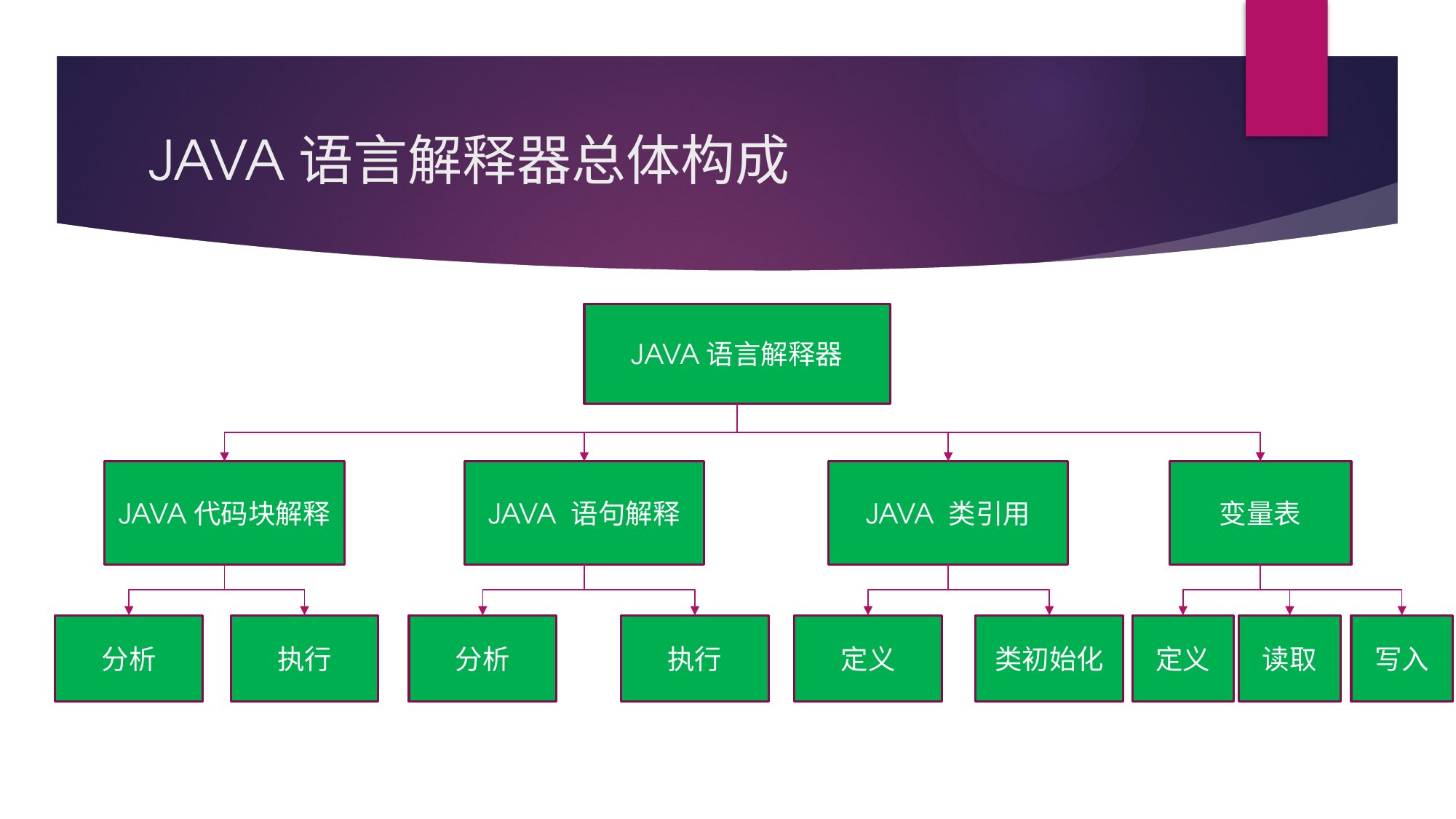

# JAVA语言解释器总体构成
JAVA语言解释器
JAVA代码块解释
JAVA 语句解释
JAVA 类引用
变量表
定义
读取
写入
定义
分析
执行
分析
执行
类初始化